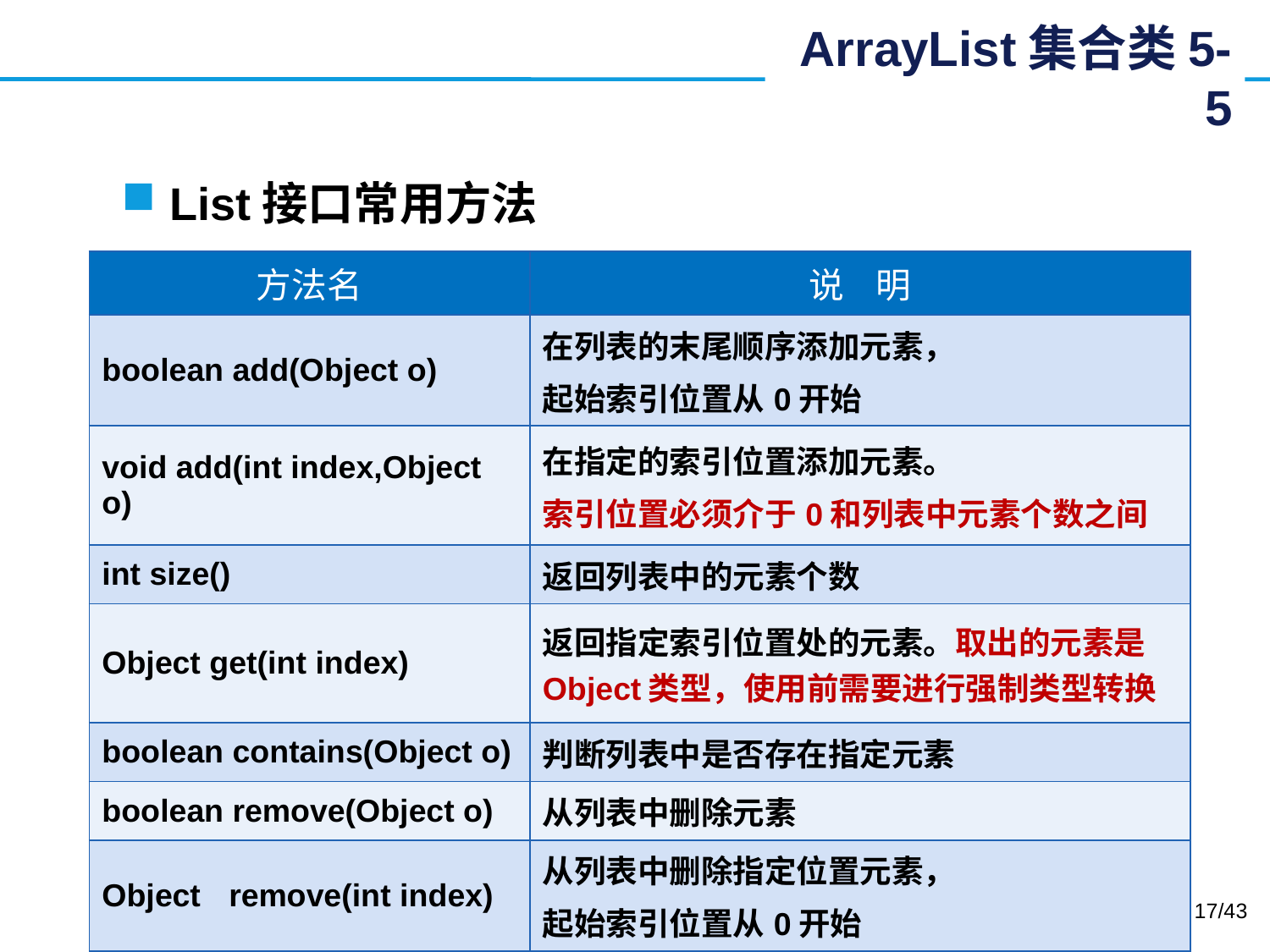

# ArrayList集合类5-5
List接口常用方法

| 方法名 | 说 明 |
| --- | --- |
| boolean add(Object o) | 在列表的末尾顺序添加元素， 起始索引位置从0开始 |
| void add(int index,Object o) | 在指定的索引位置添加元素。 索引位置必须介于0和列表中元素个数之间 |
| int size() | 返回列表中的元素个数 |
| Object get(int index) | 返回指定索引位置处的元素。取出的元素是Object类型，使用前需要进行强制类型转换 |
| boolean contains(Object o) | 判断列表中是否存在指定元素 |
| boolean remove(Object o) | 从列表中删除元素 |
| Object remove(int index) | 从列表中删除指定位置元素， 起始索引位置从0开始 |
17/43